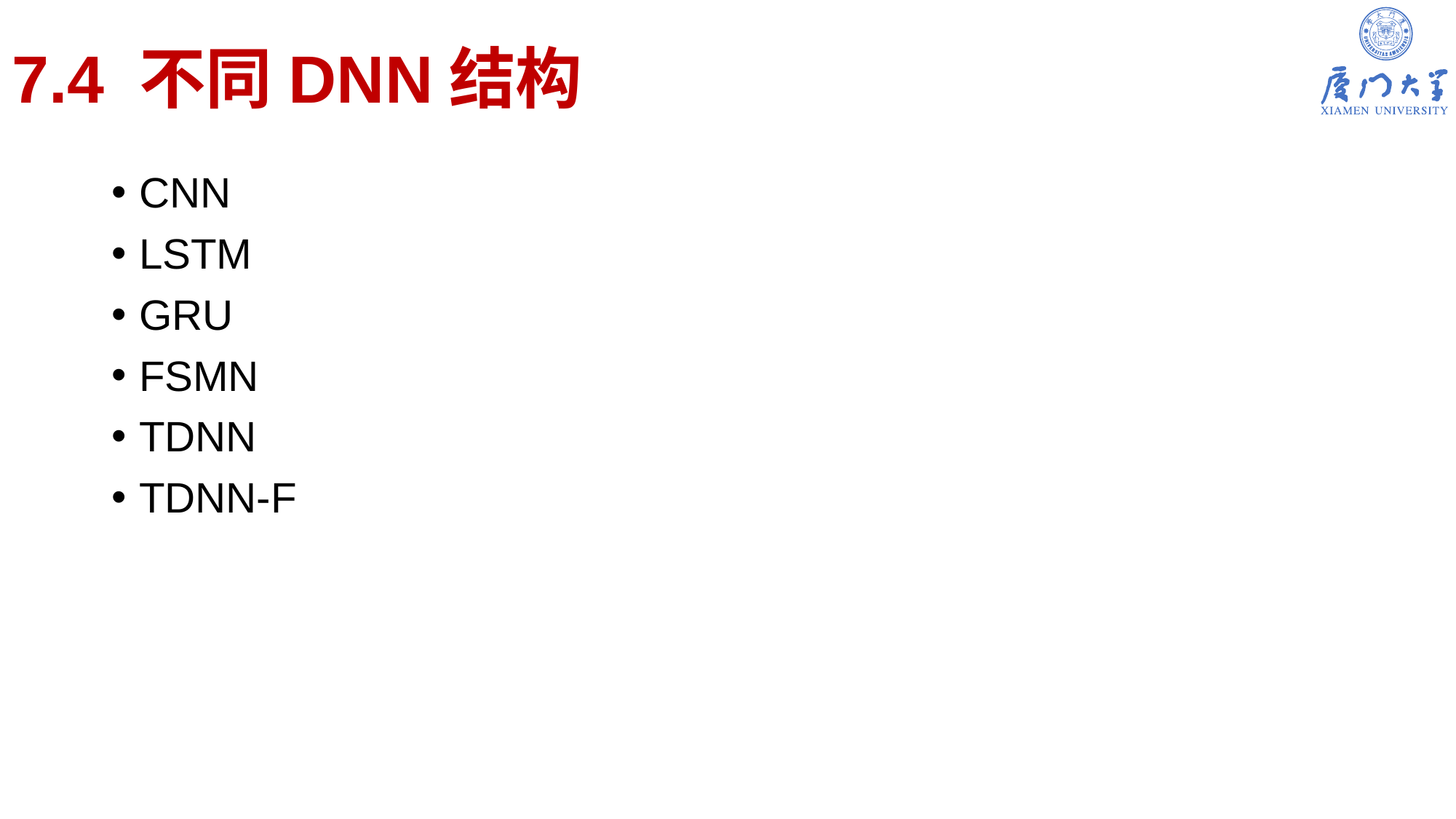

# 7.4 不同DNN结构
CNN
LSTM
GRU
FSMN
TDNN
TDNN-F